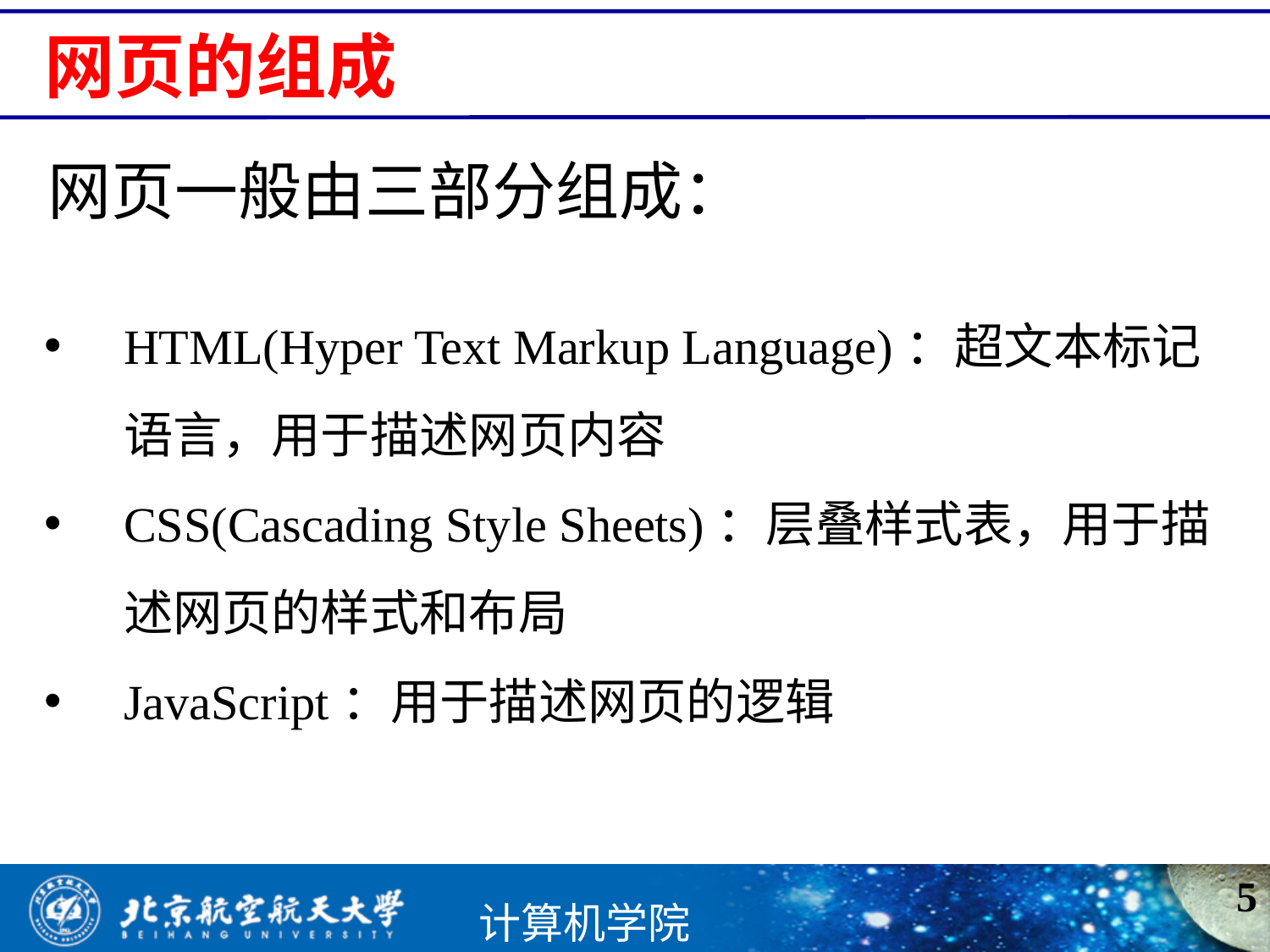

# 网页的组成
网页一般由三部分组成：
HTML(Hyper Text Markup Language)：超文本标记语言，用于描述网页内容
CSS(Cascading Style Sheets)：层叠样式表，用于描述网页的样式和布局
JavaScript：用于描述网页的逻辑